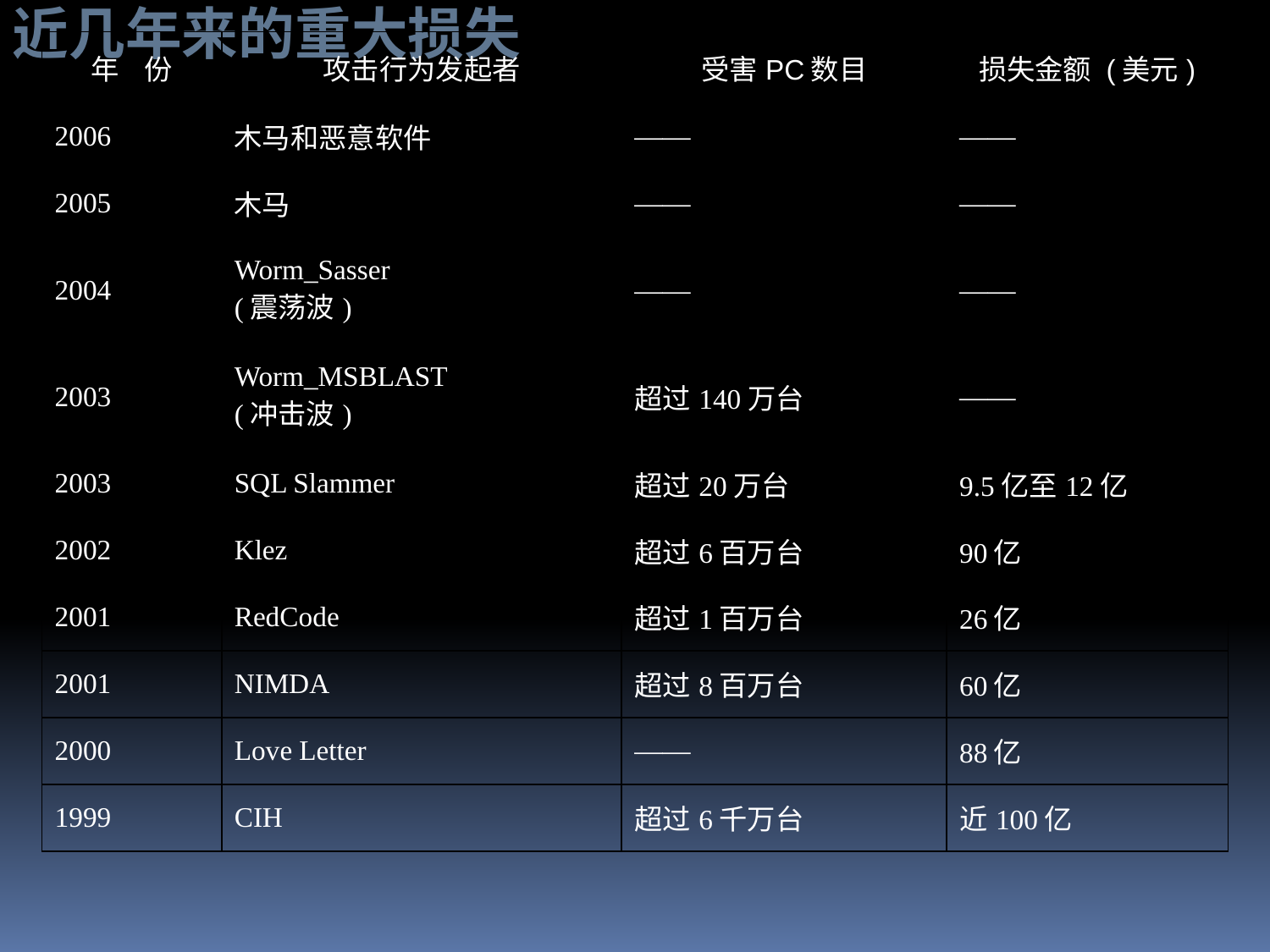

近几年来的重大损失
| 年 份 | 攻击行为发起者 | 受害PC数目 | 损失金额 (美元) |
| --- | --- | --- | --- |
| 2006 | 木马和恶意软件 | —— | —— |
| 2005 | 木马 | —— | —— |
| 2004 | Worm\_Sasser (震荡波) | —— | —— |
| 2003 | Worm\_MSBLAST (冲击波) | 超过140万台 | —— |
| 2003 | SQL Slammer | 超过20万台 | 9.5亿至12亿 |
| 2002 | Klez | 超过6百万台 | 90亿 |
| 2001 | RedCode | 超过1百万台 | 26亿 |
| 2001 | NIMDA | 超过8百万台 | 60亿 |
| 2000 | Love Letter | —— | 88亿 |
| 1999 | CIH | 超过6千万台 | 近100亿 |